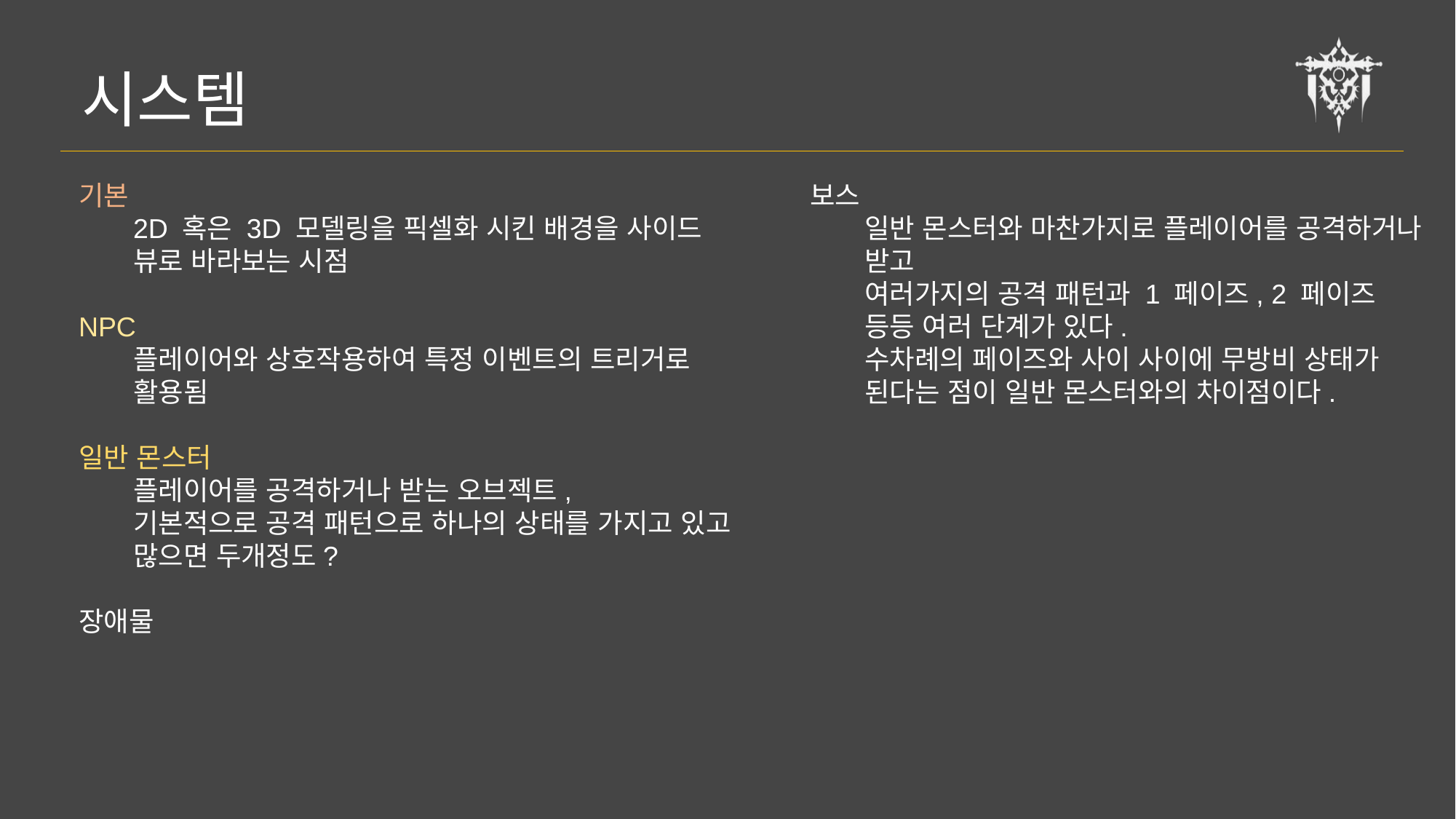

시스템
기본
2D 혹은 3D 모델링을 픽셀화 시킨 배경을 사이드 뷰로 바라보는 시점
NPC
플레이어와 상호작용하여 특정 이벤트의 트리거로 활용됨

일반 몬스터
플레이어를 공격하거나 받는 오브젝트,
기본적으로 공격 패턴으로 하나의 상태를 가지고 있고
많으면 두개정도?
장애물

보스
일반 몬스터와 마찬가지로 플레이어를 공격하거나 받고
여러가지의 공격 패턴과 1 페이즈, 2 페이즈 등등 여러 단계가 있다.
수차례의 페이즈와 사이 사이에 무방비 상태가 된다는 점이 일반 몬스터와의 차이점이다.